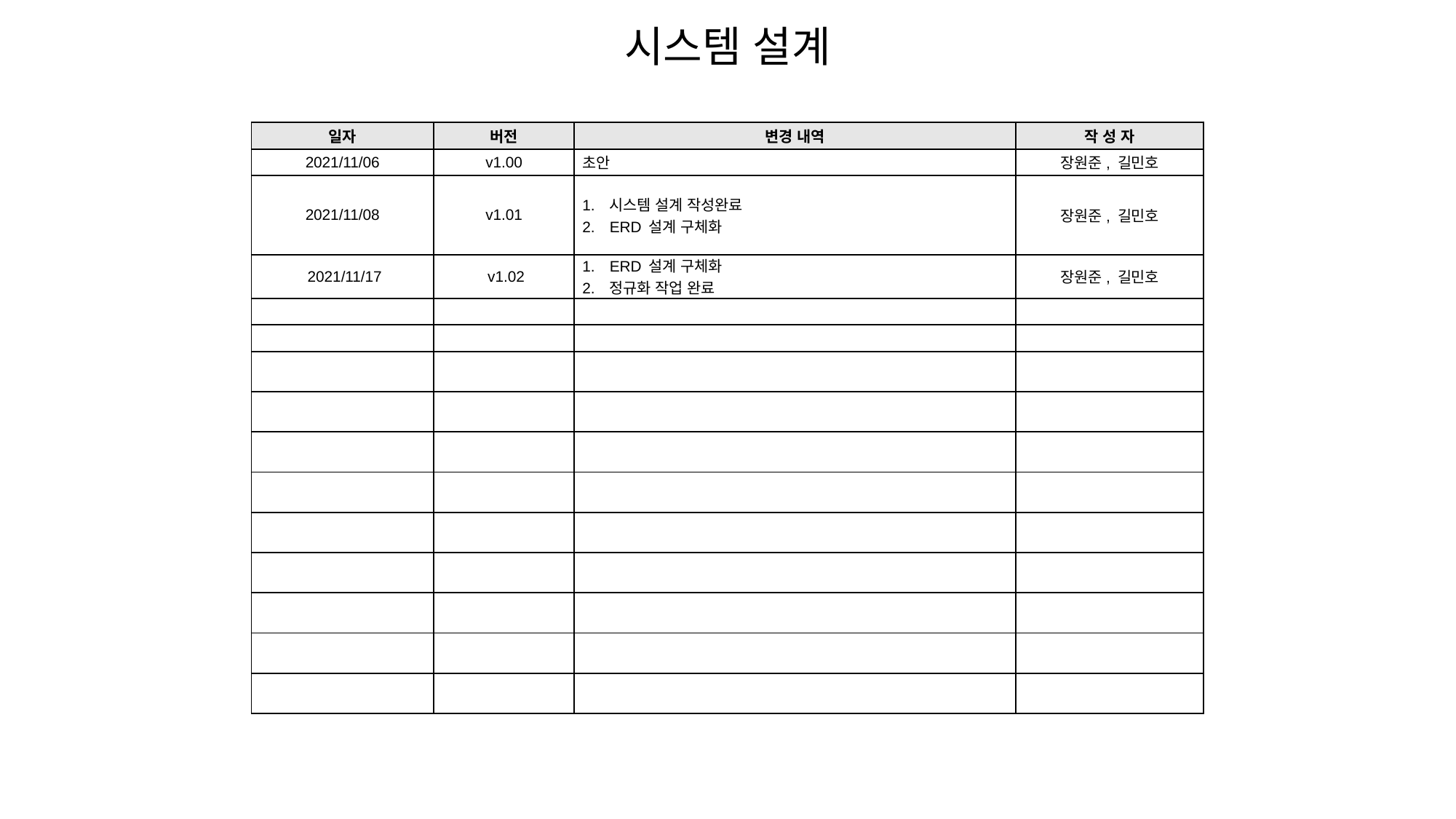

시스템 설계
| 일자 | 버전 | 변경 내역 | 작 성 자 |
| --- | --- | --- | --- |
| 2021/11/06 | v1.00 | 초안 | 장원준, 길민호 |
| 2021/11/08 | v1.01 | 시스템 설계 작성완료 ERD 설계 구체화 | 장원준, 길민호 |
| 2021/11/17 | v1.02 | ERD 설계 구체화 정규화 작업 완료 | 장원준, 길민호 |
|  |  |  |  |
|  |  |  |  |
|  |  |  |  |
|  |  |  |  |
|  |  |  |  |
|  |  |  |  |
|  |  |  |  |
|  |  |  |  |
|  |  |  |  |
|  |  |  |  |
|  |  |  |  |